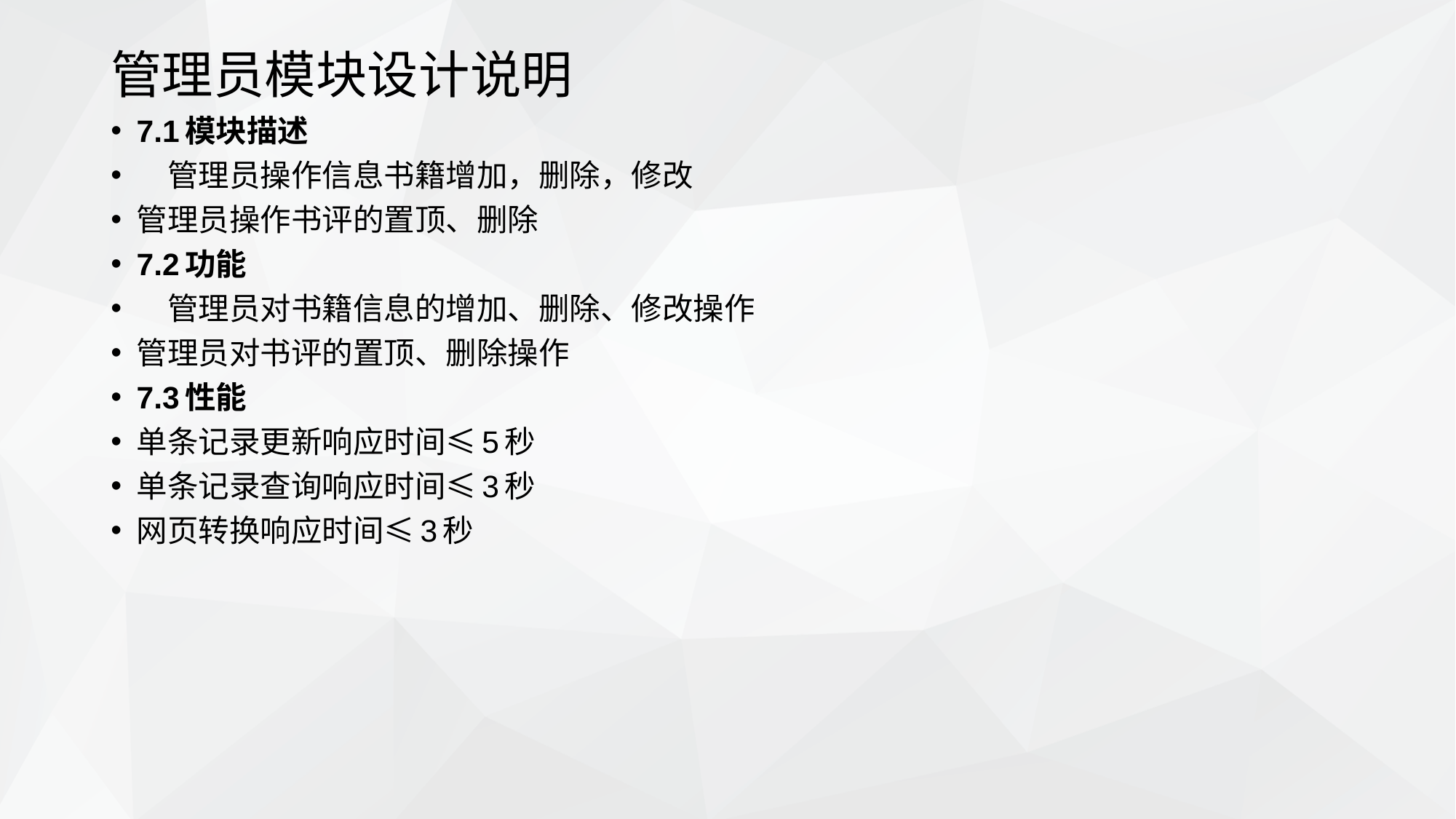

# 管理员模块设计说明
7.1模块描述
　管理员操作信息书籍增加，删除，修改
管理员操作书评的置顶、删除
7.2功能
　管理员对书籍信息的增加、删除、修改操作
管理员对书评的置顶、删除操作
7.3性能
单条记录更新响应时间≤5秒
单条记录查询响应时间≤3秒
网页转换响应时间≤3秒